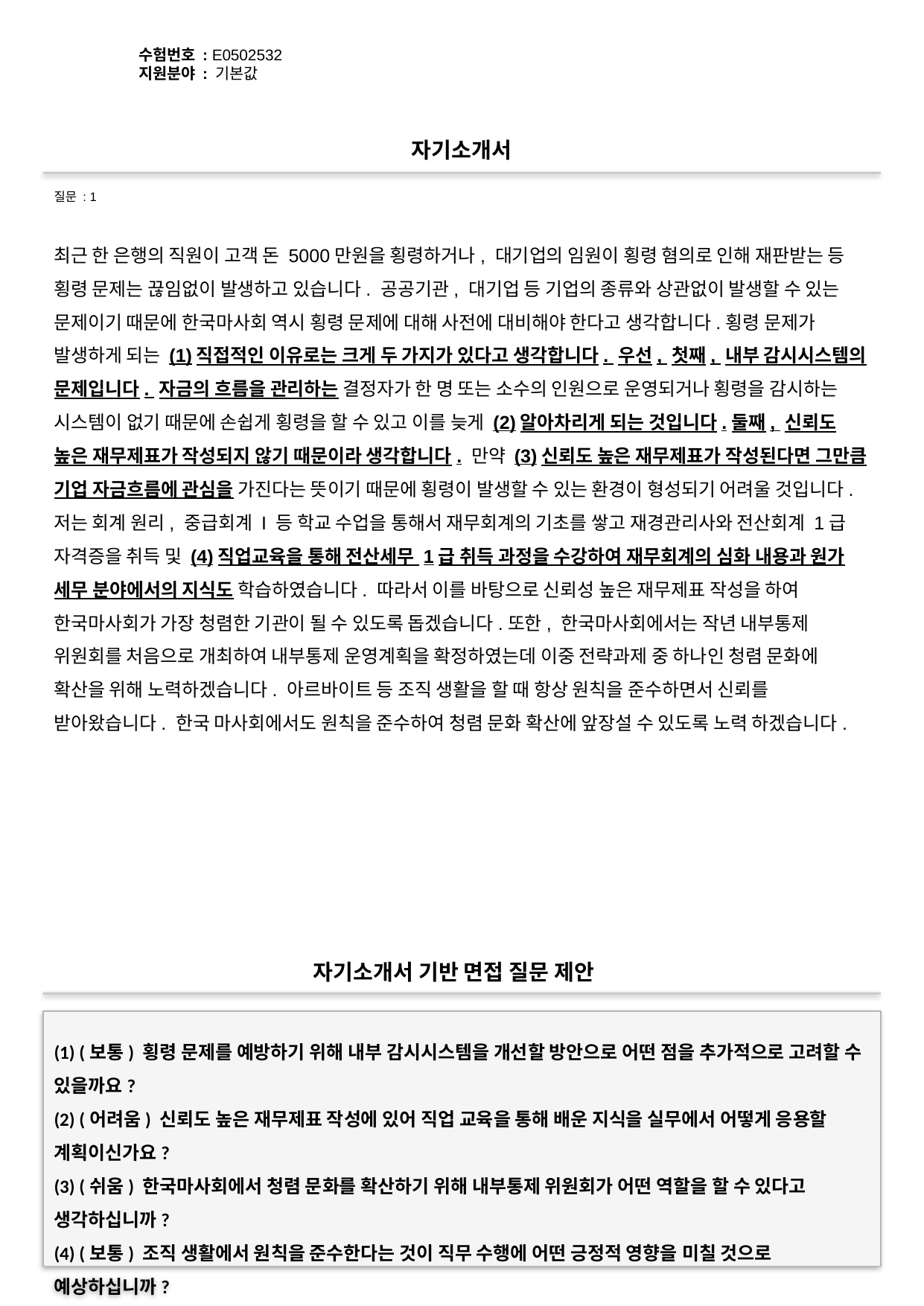

수험번호 : E0502532
지원분야 : 기본값
#

자기소개서

질문 : 1

최근 한 은행의 직원이 고객 돈 5000만원을 횡령하거나, 대기업의 임원이 횡령 혐의로 인해 재판받는 등 횡령 문제는 끊임없이 발생하고 있습니다. 공공기관, 대기업 등 기업의 종류와 상관없이 발생할 수 있는 문제이기 때문에 한국마사회 역시 횡령 문제에 대해 사전에 대비해야 한다고 생각합니다.횡령 문제가 발생하게 되는 (1)직접적인 이유로는 크게 두 가지가 있다고 생각합니다. 우선, 첫째, 내부 감시시스템의 문제입니다. 자금의 흐름을 관리하는 결정자가 한 명 또는 소수의 인원으로 운영되거나 횡령을 감시하는 시스템이 없기 때문에 손쉽게 횡령을 할 수 있고 이를 늦게 (2)알아차리게 되는 것입니다.둘째, 신뢰도 높은 재무제표가 작성되지 않기 때문이라 생각합니다. 만약 (3)신뢰도 높은 재무제표가 작성된다면 그만큼 기업 자금흐름에 관심을 가진다는 뜻이기 때문에 횡령이 발생할 수 있는 환경이 형성되기 어려울 것입니다.저는 회계 원리, 중급회계 I 등 학교 수업을 통해서 재무회계의 기초를 쌓고 재경관리사와 전산회계 1급 자격증을 취득 및 (4)직업교육을 통해 전산세무 1급 취득 과정을 수강하여 재무회계의 심화 내용과 원가 세무 분야에서의 지식도 학습하였습니다. 따라서 이를 바탕으로 신뢰성 높은 재무제표 작성을 하여 한국마사회가 가장 청렴한 기관이 될 수 있도록 돕겠습니다.또한, 한국마사회에서는 작년 내부통제 위원회를 처음으로 개최하여 내부통제 운영계획을 확정하였는데 이중 전략과제 중 하나인 청렴 문화에 확산을 위해 노력하겠습니다. 아르바이트 등 조직 생활을 할 때 항상 원칙을 준수하면서 신뢰를 받아왔습니다. 한국 마사회에서도 원칙을 준수하여 청렴 문화 확산에 앞장설 수 있도록 노력 하겠습니다.

자기소개서 기반 면접 질문 제안

(1) (보통) 횡령 문제를 예방하기 위해 내부 감시시스템을 개선할 방안으로 어떤 점을 추가적으로 고려할 수 있을까요?
(2) (어려움) 신뢰도 높은 재무제표 작성에 있어 직업 교육을 통해 배운 지식을 실무에서 어떻게 응용할 계획이신가요?
(3) (쉬움) 한국마사회에서 청렴 문화를 확산하기 위해 내부통제 위원회가 어떤 역할을 할 수 있다고 생각하십니까?
(4) (보통) 조직 생활에서 원칙을 준수한다는 것이 직무 수행에 어떤 긍정적 영향을 미칠 것으로 예상하십니까?